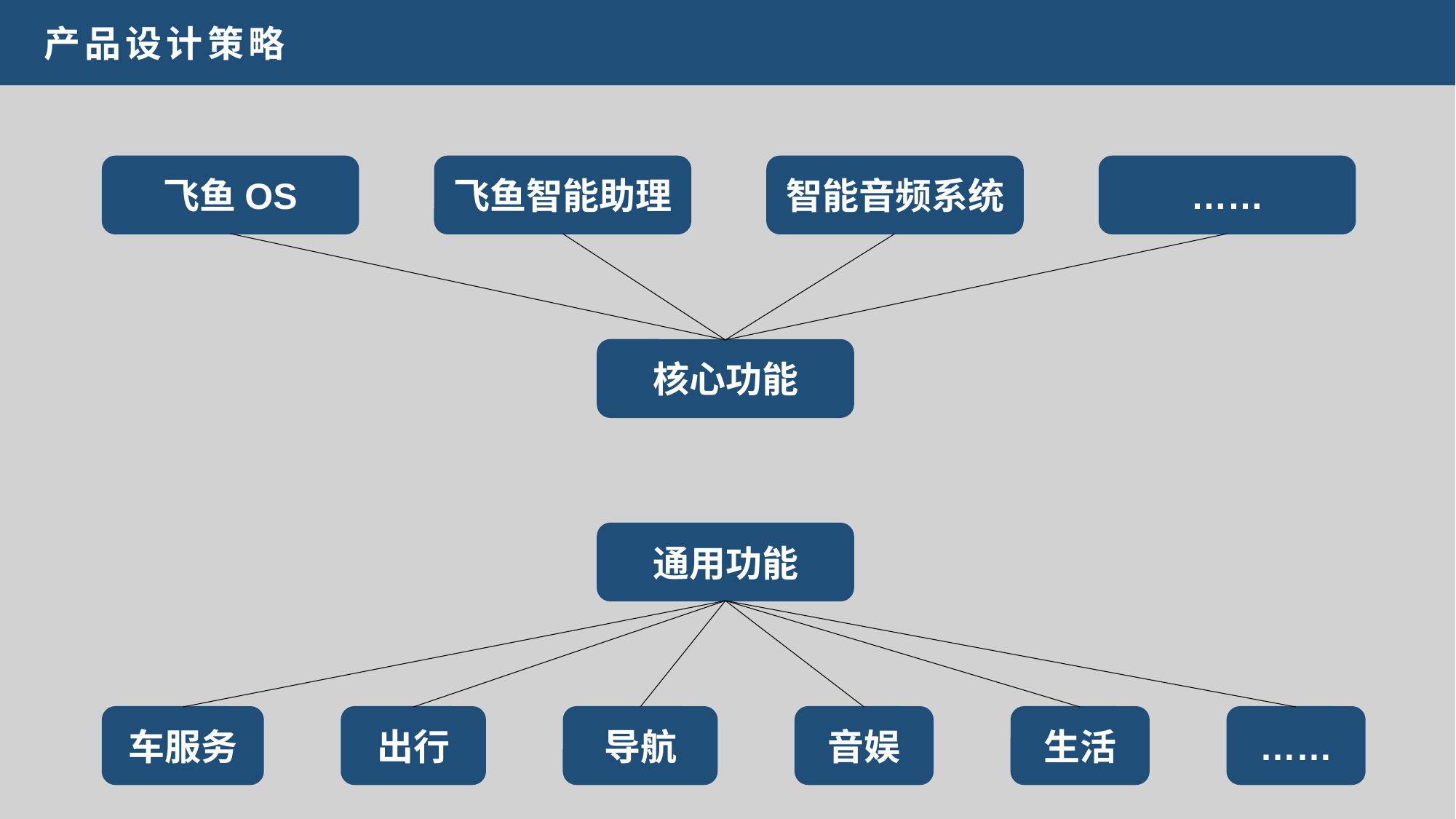

产品设计策略
飞鱼OS
飞鱼智能助理
智能音频系统
……
核心功能
通用功能
车服务
出行
导航
音娱
生活
……